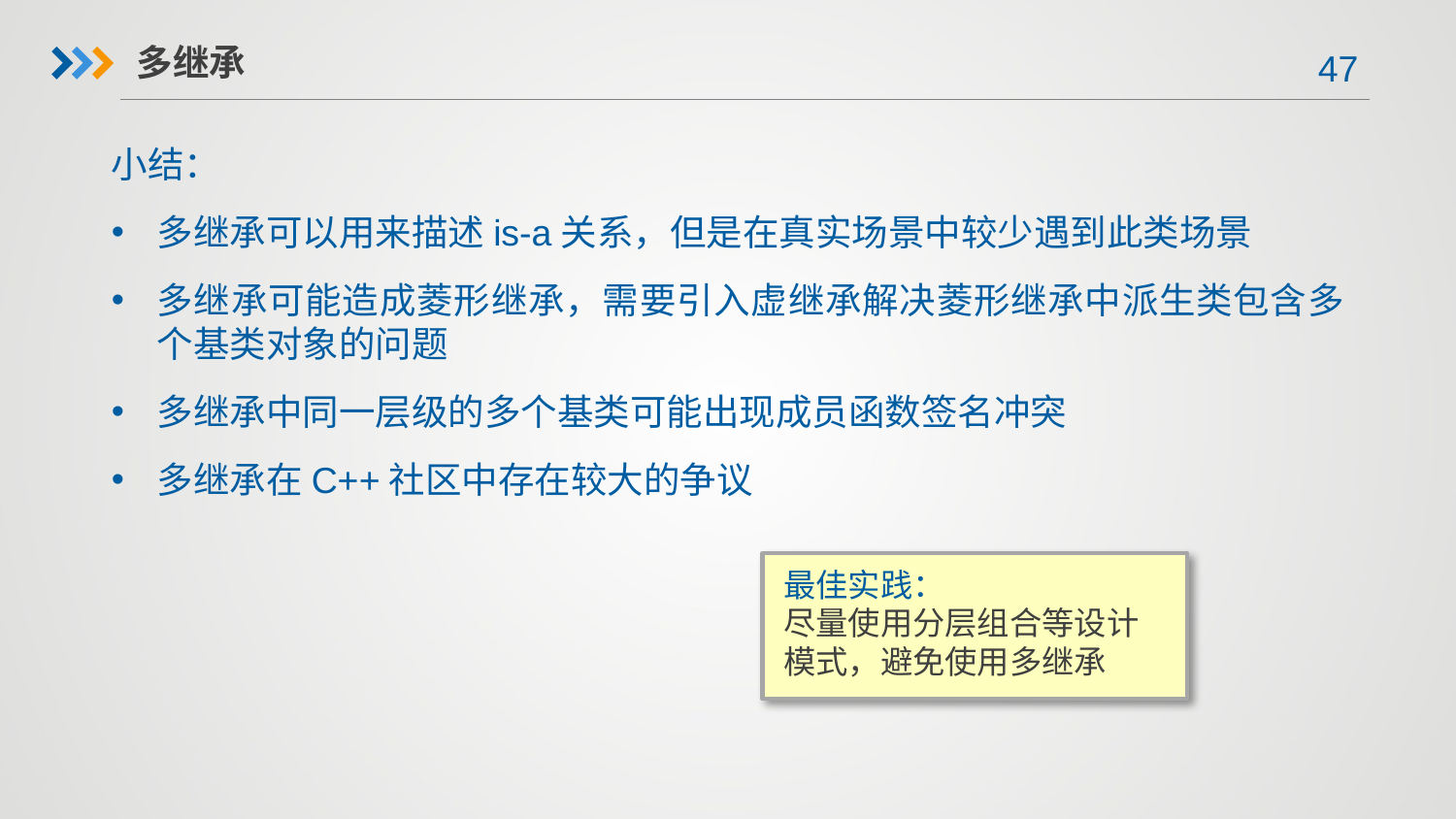

多继承
小结：
多继承可以用来描述is-a关系，但是在真实场景中较少遇到此类场景
多继承可能造成菱形继承，需要引入虚继承解决菱形继承中派生类包含多个基类对象的问题
多继承中同一层级的多个基类可能出现成员函数签名冲突
多继承在C++社区中存在较大的争议

最佳实践：
尽量使用分层组合等设计模式，避免使用多继承